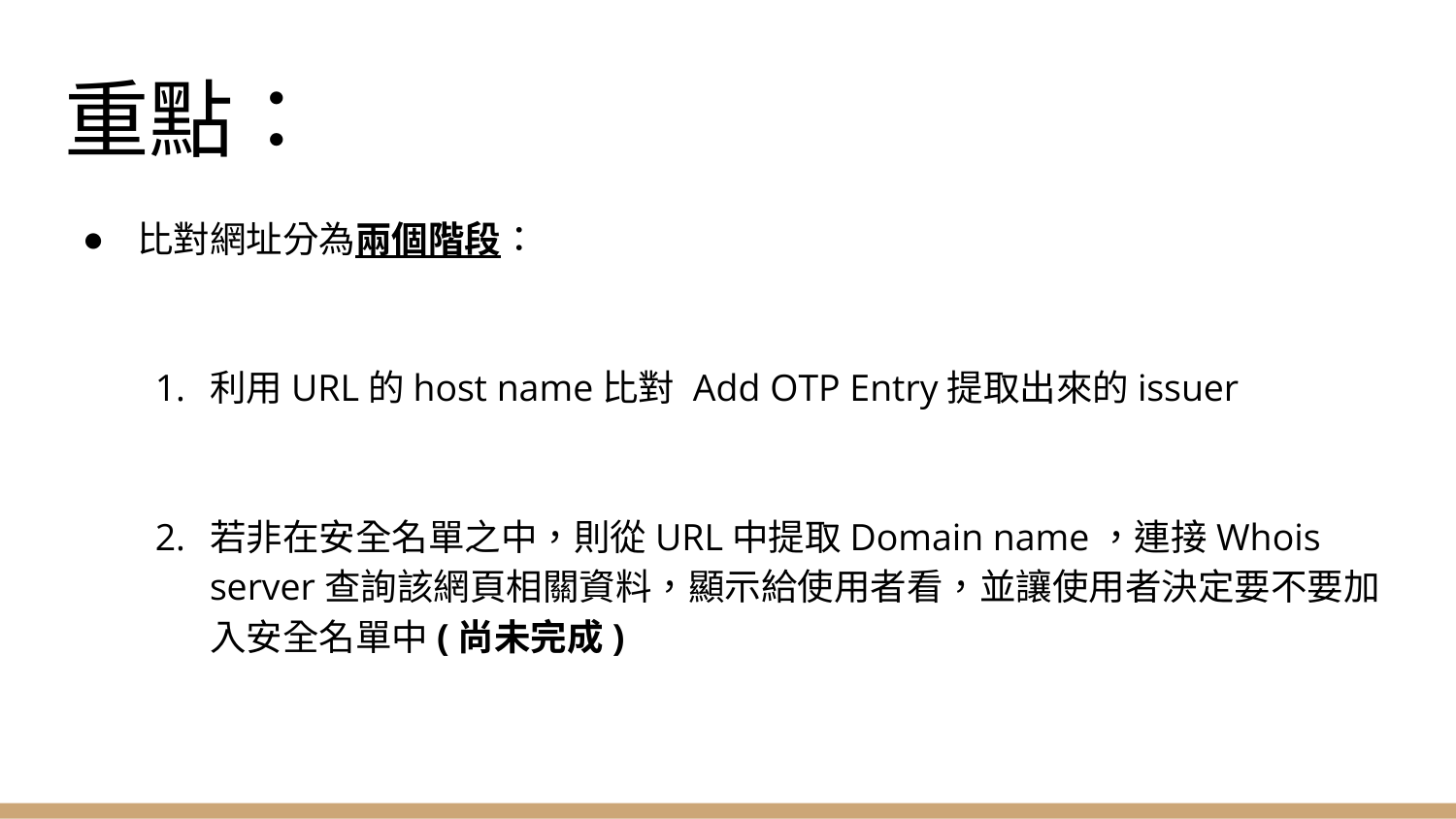

# 重點：
比對網址分為兩個階段：

利用URL的host name比對 Add OTP Entry提取出來的issuer

若非在安全名單之中，則從URL中提取Domain name，連接Whois server查詢該網頁相關資料，顯示給使用者看，並讓使用者決定要不要加入安全名單中(尚未完成)